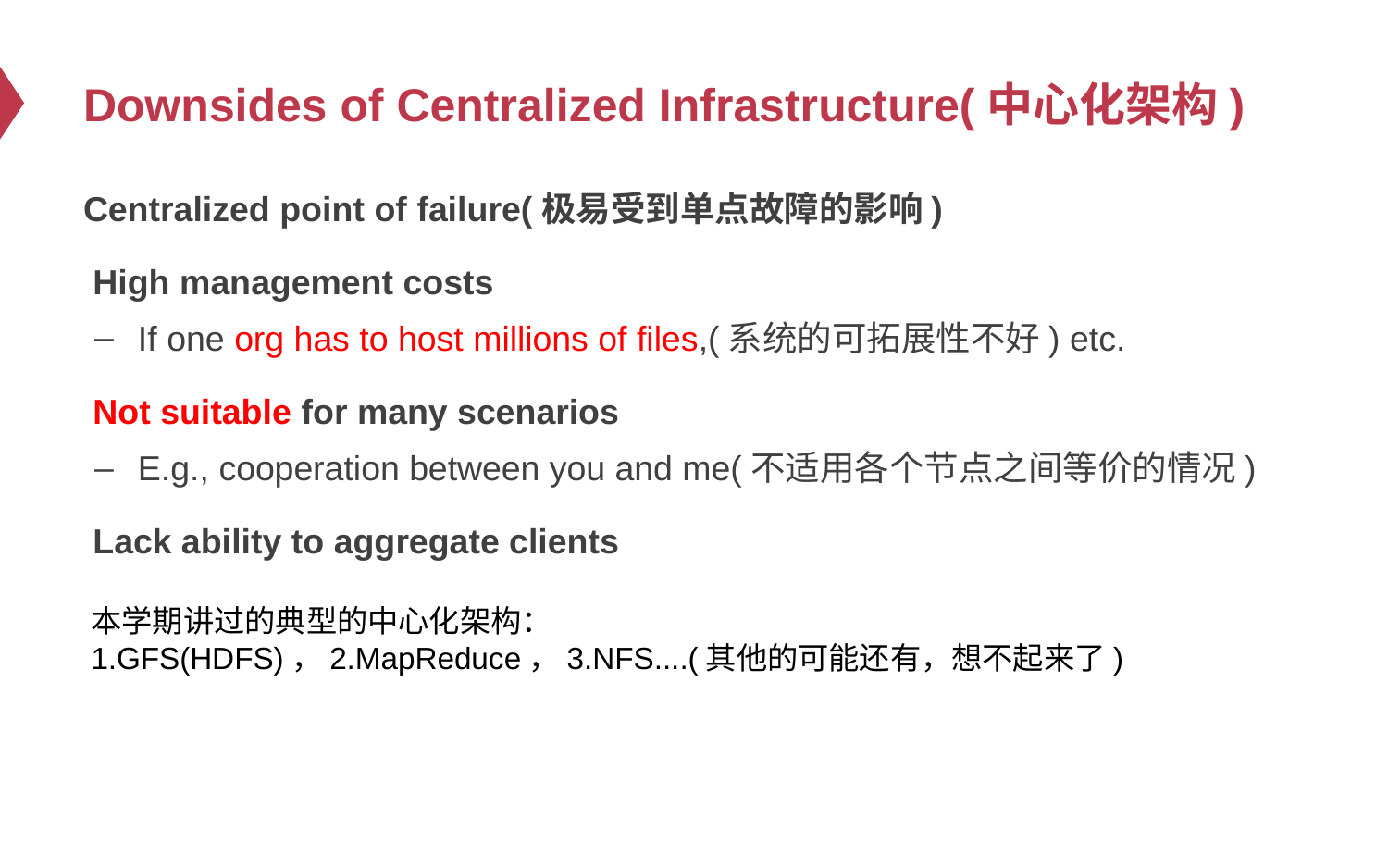

# Downsides of Centralized Infrastructure(中心化架构)
Centralized point of failure(极易受到单点故障的影响)
 High management costs
If one org has to host millions of files,(系统的可拓展性不好) etc.
 Not suitable for many scenarios
E.g., cooperation between you and me(不适用各个节点之间等价的情况)
 Lack ability to aggregate clients
本学期讲过的典型的中心化架构：
1.GFS(HDFS)，2.MapReduce，3.NFS....(其他的可能还有，想不起来了)
3